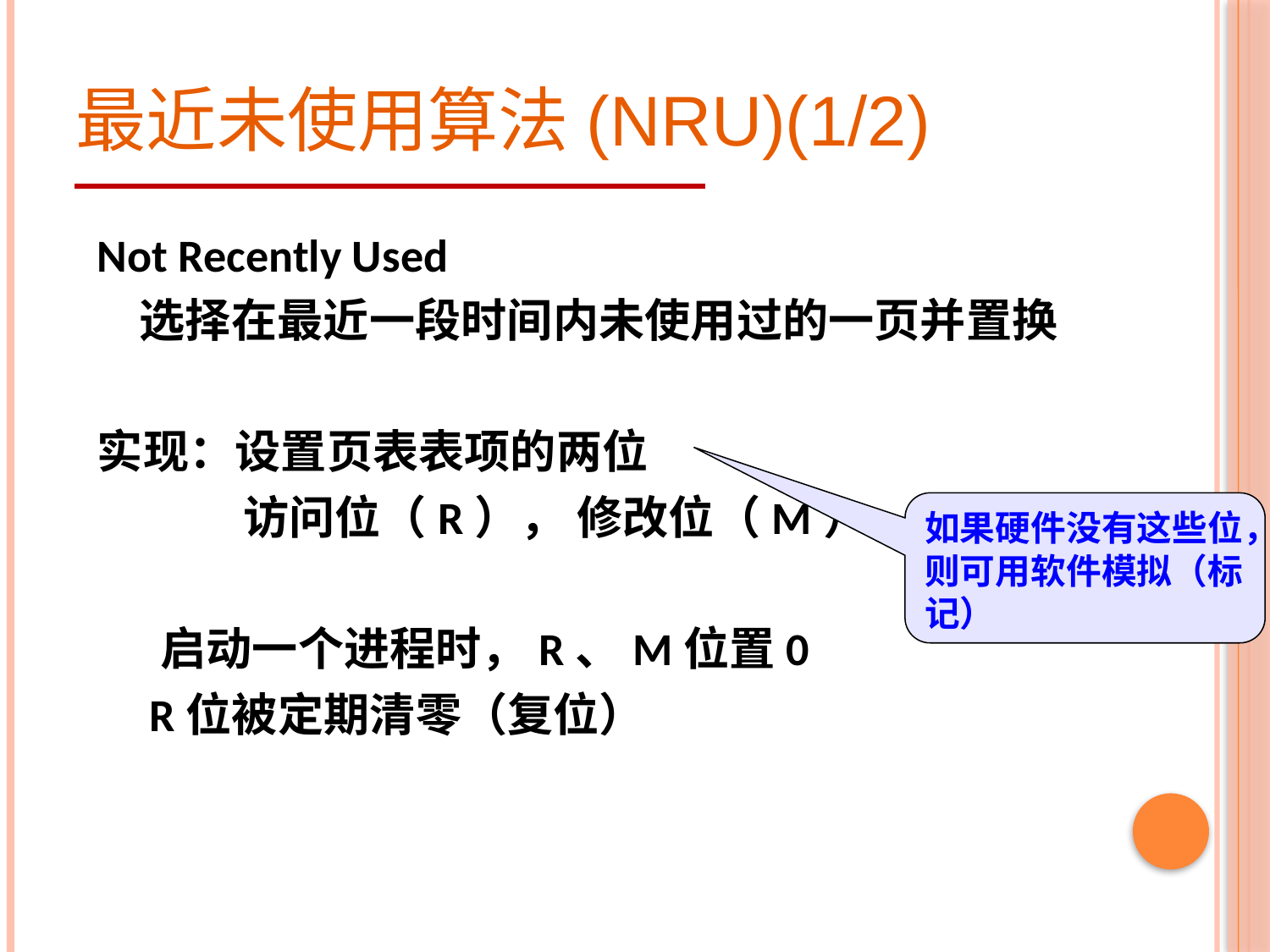

# 最近未使用算法(NRU)(1/2)
Not Recently Used
   选择在最近一段时间内未使用过的一页并置换

实现：设置页表表项的两位
             访问位（R）， 修改位（M）

     启动一个进程时，R、M位置0
     R位被定期清零（复位）
如果硬件没有这些位，则可用软件模拟（标记）